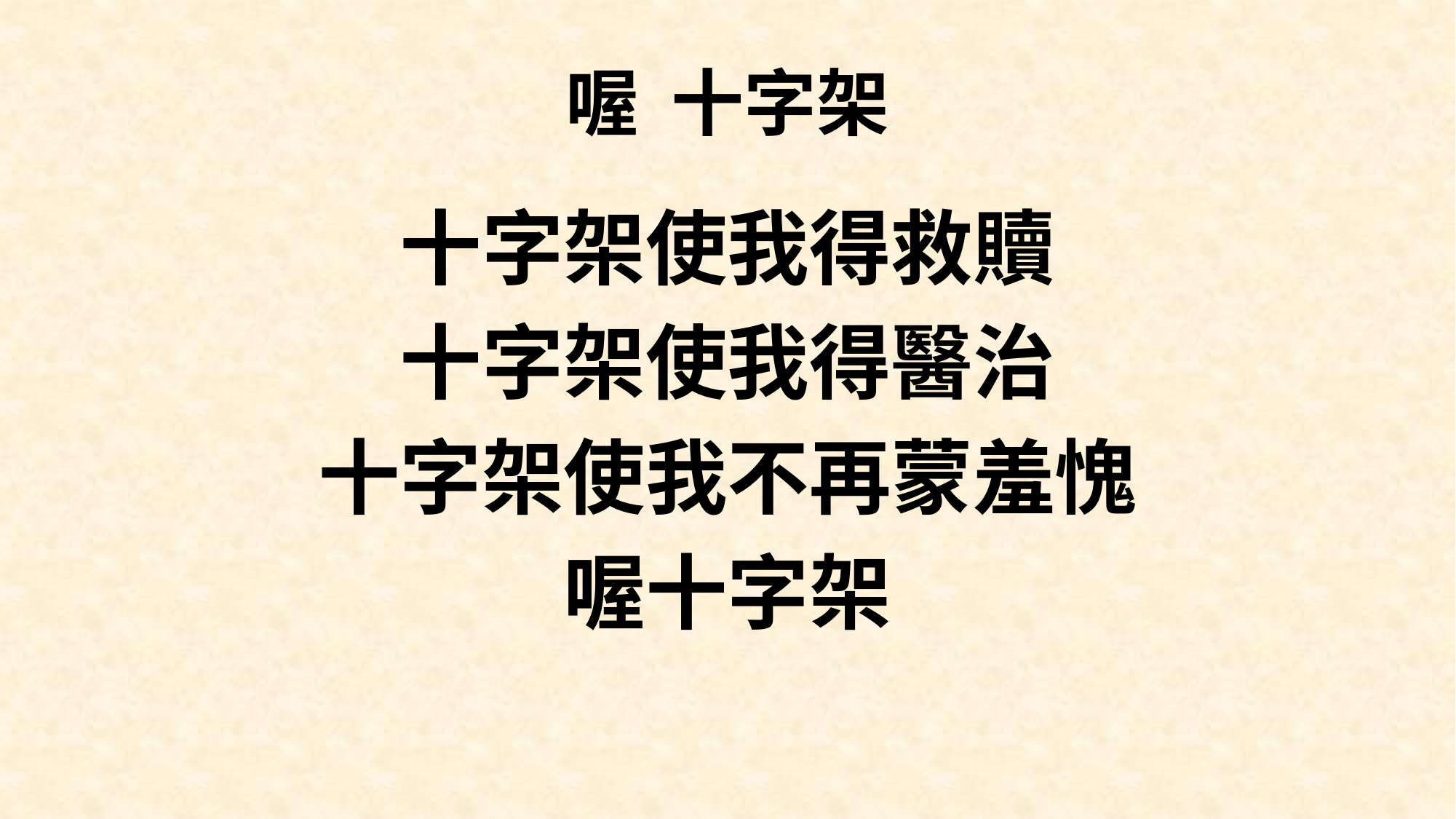

# 喔  十字架
十字架使我得救贖
十字架使我得醫治
十字架使我不再蒙羞愧
喔十字架